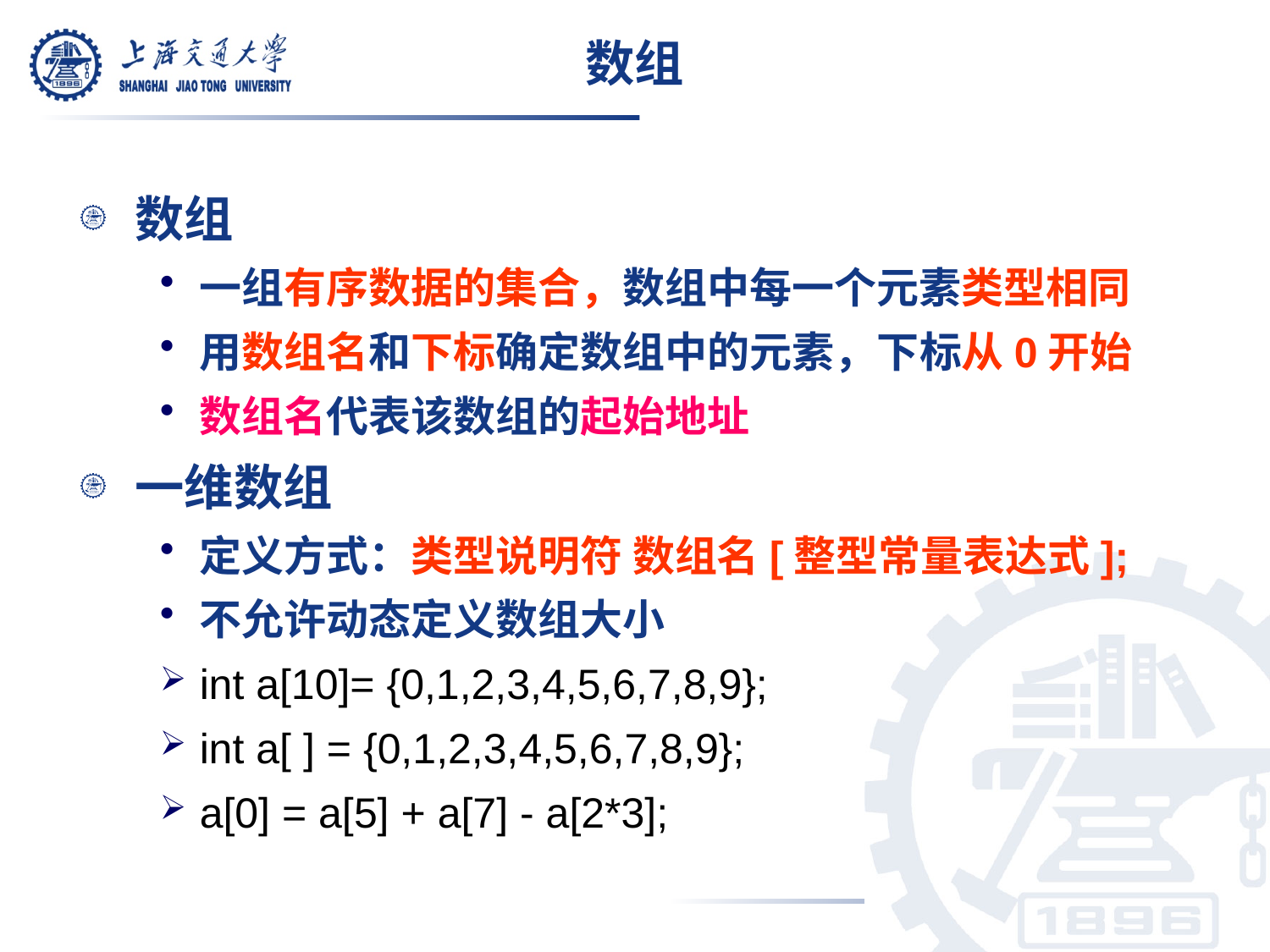

# 数组
数组
一组有序数据的集合，数组中每一个元素类型相同
用数组名和下标确定数组中的元素，下标从0开始
数组名代表该数组的起始地址
一维数组
定义方式：类型说明符 数组名[整型常量表达式];
不允许动态定义数组大小
int a[10]= {0,1,2,3,4,5,6,7,8,9};
int a[ ] = {0,1,2,3,4,5,6,7,8,9};
a[0] = a[5] + a[7] - a[2*3];